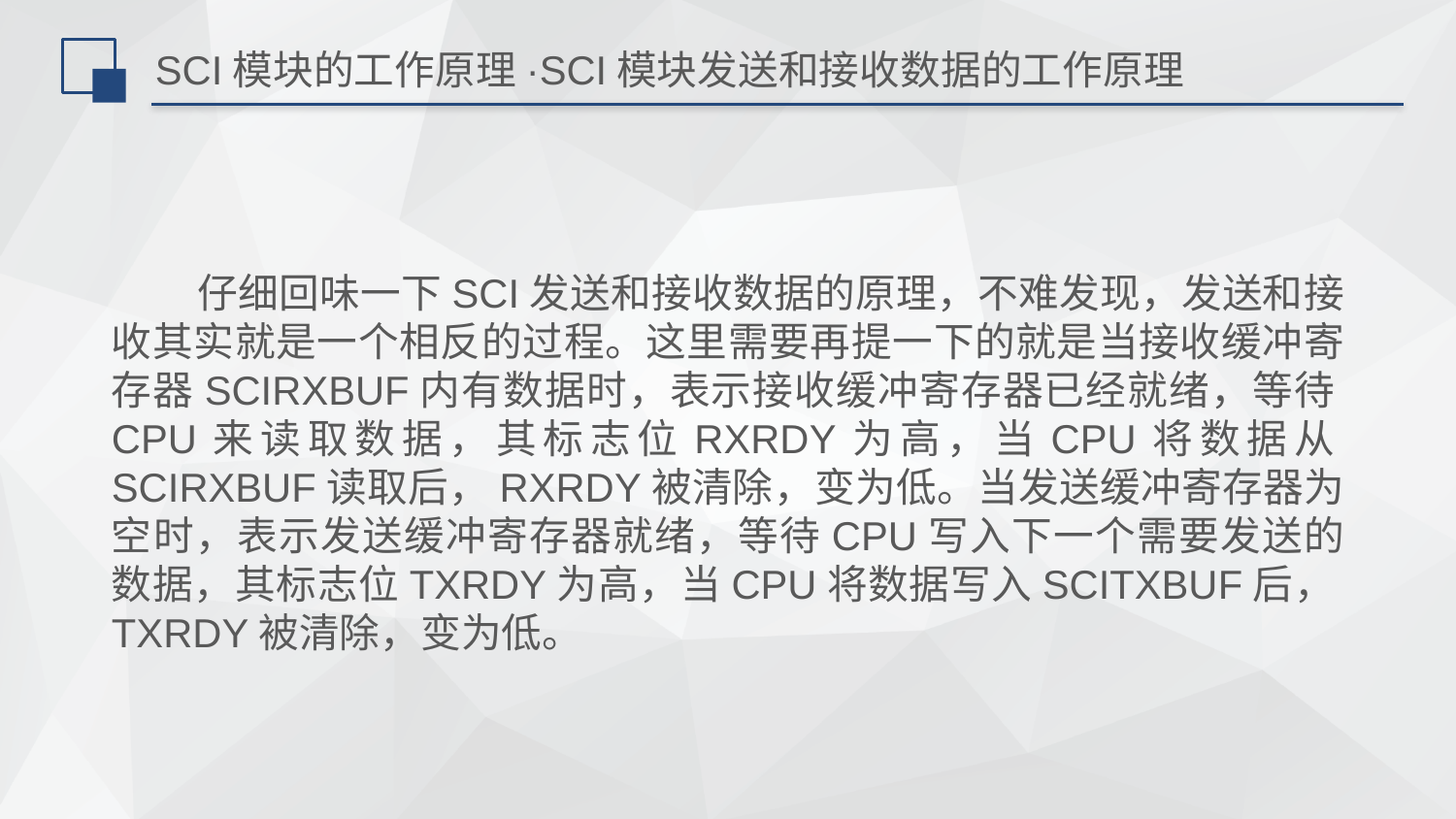

# SCI模块的工作原理·SCI模块发送和接收数据的工作原理
仔细回味一下SCI发送和接收数据的原理，不难发现，发送和接收其实就是一个相反的过程。这里需要再提一下的就是当接收缓冲寄存器SCIRXBUF内有数据时，表示接收缓冲寄存器已经就绪，等待CPU来读取数据，其标志位RXRDY为高，当CPU将数据从SCIRXBUF读取后，RXRDY被清除，变为低。当发送缓冲寄存器为空时，表示发送缓冲寄存器就绪，等待CPU写入下一个需要发送的数据，其标志位TXRDY为高，当CPU将数据写入SCITXBUF后，TXRDY被清除，变为低。